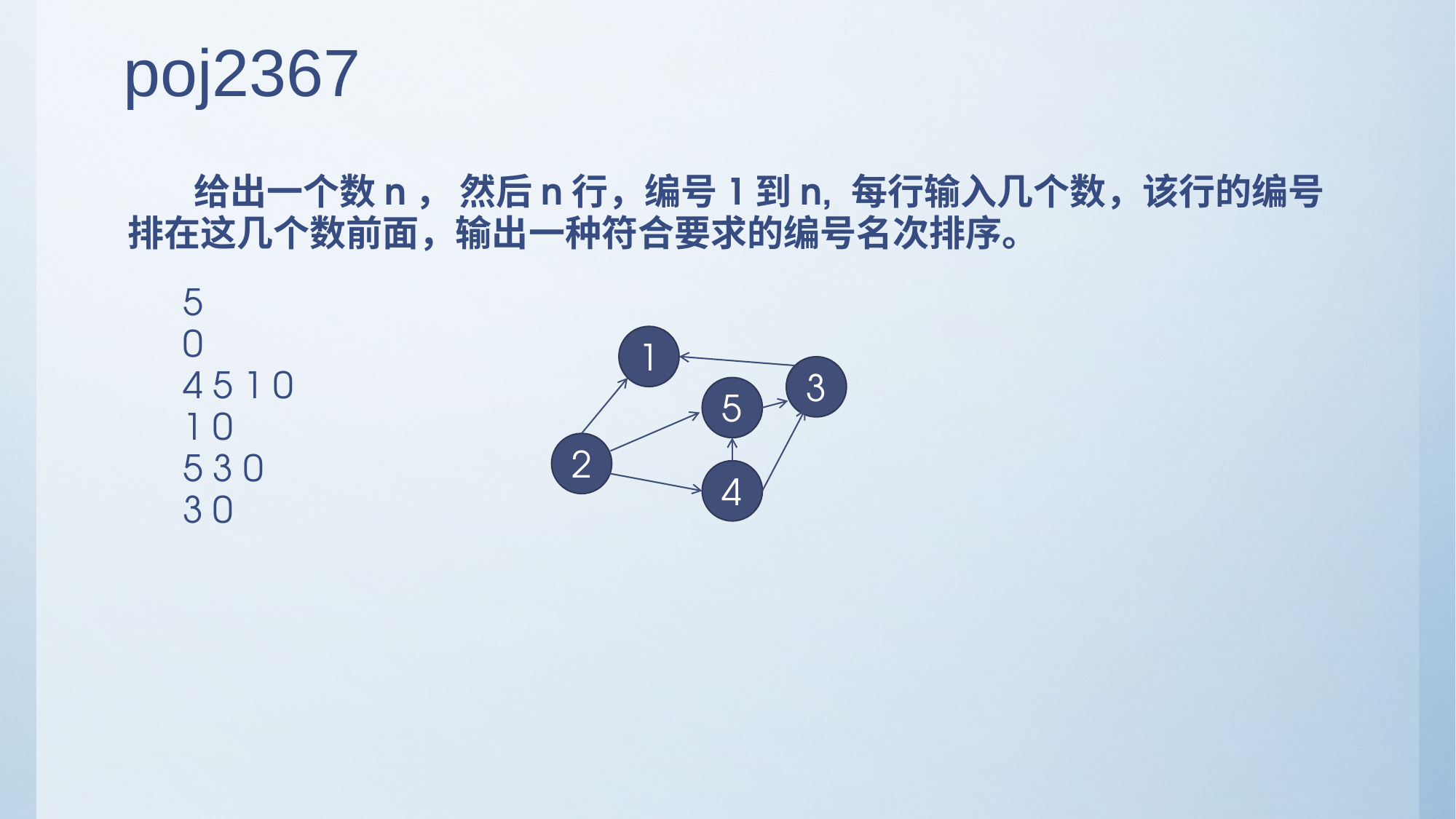

# poj2367
       给出一个数n， 然后n行，编号1到n, 每行输入几个数，该行的编号排在这几个数前面，输出一种符合要求的编号名次排序。
5
0
4 5 1 0
1 0
5 3 0
3 0
1
3
5
2
4